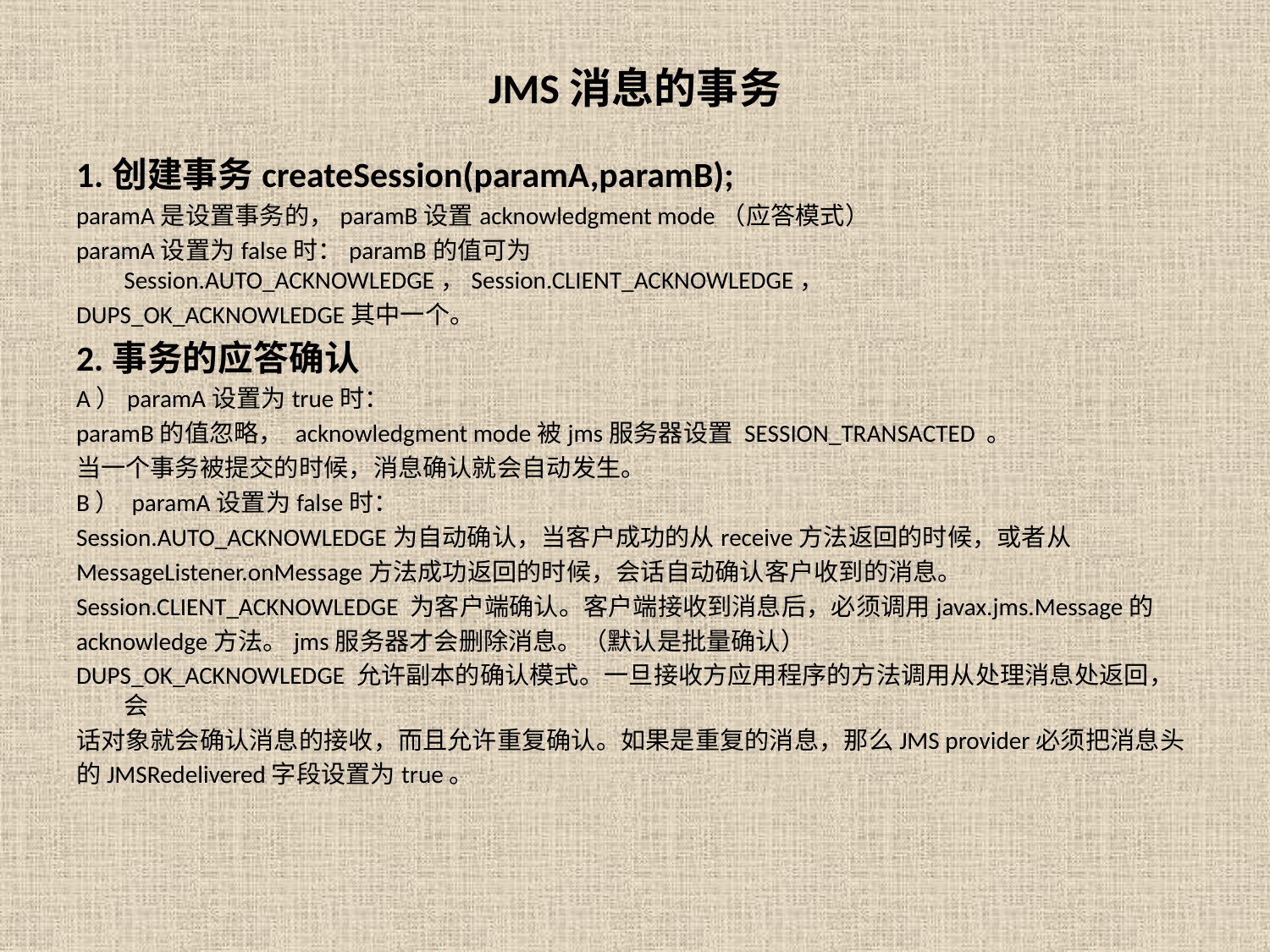

# JMS消息的事务
1.创建事务createSession(paramA,paramB);
paramA是设置事务的，paramB设置acknowledgment mode（应答模式）
paramA设置为false时：paramB的值可为Session.AUTO_ACKNOWLEDGE，Session.CLIENT_ACKNOWLEDGE，
DUPS_OK_ACKNOWLEDGE其中一个。
2.事务的应答确认
A）paramA设置为true时：
paramB的值忽略， acknowledgment mode被jms服务器设置 SESSION_TRANSACTED 。
当一个事务被提交的时候，消息确认就会自动发生。
B） paramA设置为false时：
Session.AUTO_ACKNOWLEDGE为自动确认，当客户成功的从receive方法返回的时候，或者从
MessageListener.onMessage方法成功返回的时候，会话自动确认客户收到的消息。
Session.CLIENT_ACKNOWLEDGE 为客户端确认。客户端接收到消息后，必须调用javax.jms.Message的
acknowledge方法。jms服务器才会删除消息。（默认是批量确认）
DUPS_OK_ACKNOWLEDGE 允许副本的确认模式。一旦接收方应用程序的方法调用从处理消息处返回，会
话对象就会确认消息的接收，而且允许重复确认。如果是重复的消息，那么JMS provider必须把消息头
的JMSRedelivered字段设置为true。